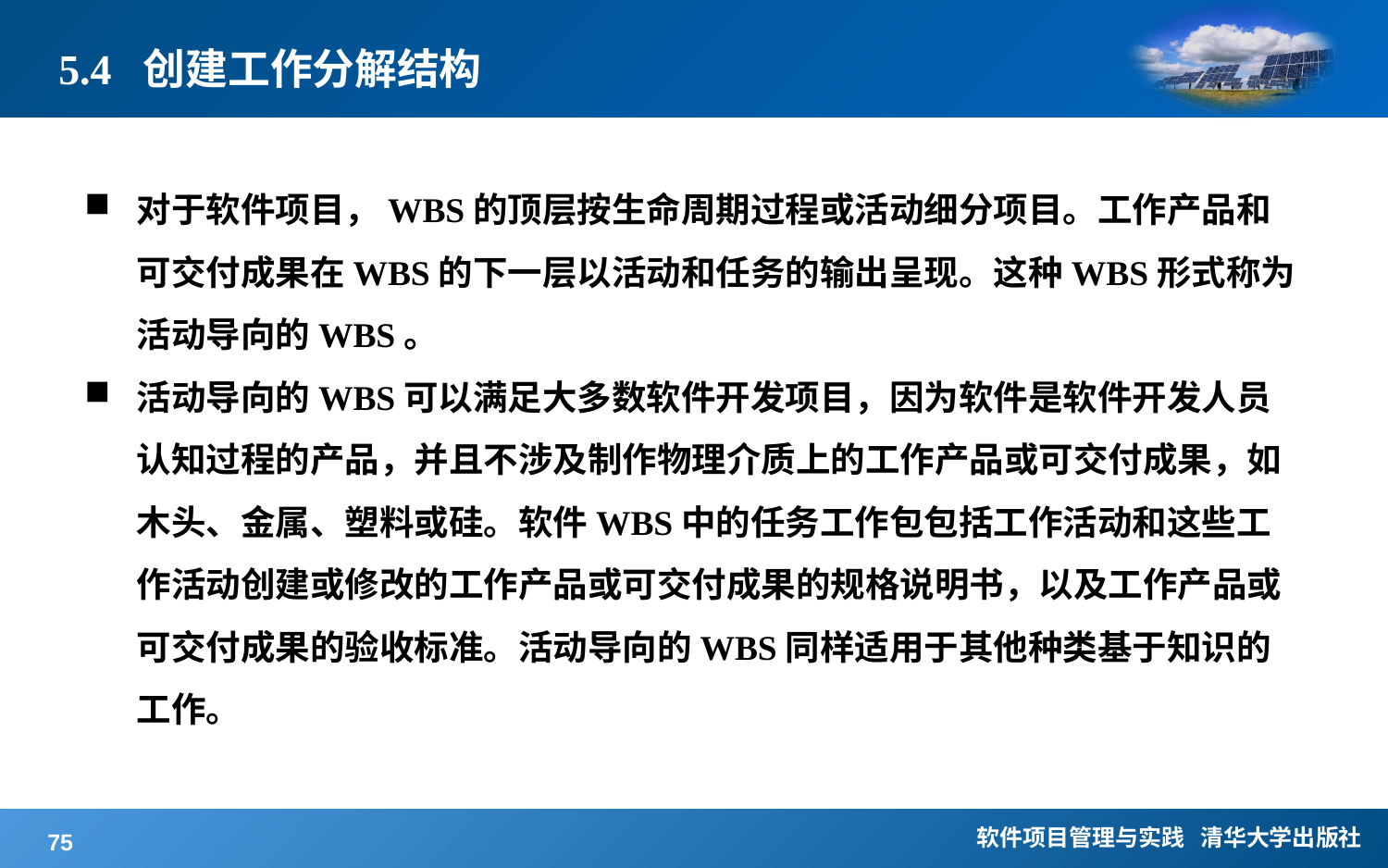

# 5.4  创建工作分解结构
对于软件项目，WBS的顶层按生命周期过程或活动细分项目。工作产品和可交付成果在WBS的下一层以活动和任务的输出呈现。这种WBS形式称为活动导向的WBS。
活动导向的WBS可以满足大多数软件开发项目，因为软件是软件开发人员认知过程的产品，并且不涉及制作物理介质上的工作产品或可交付成果，如木头、金属、塑料或硅。软件WBS中的任务工作包包括工作活动和这些工作活动创建或修改的工作产品或可交付成果的规格说明书，以及工作产品或可交付成果的验收标准。活动导向的WBS同样适用于其他种类基于知识的工作。